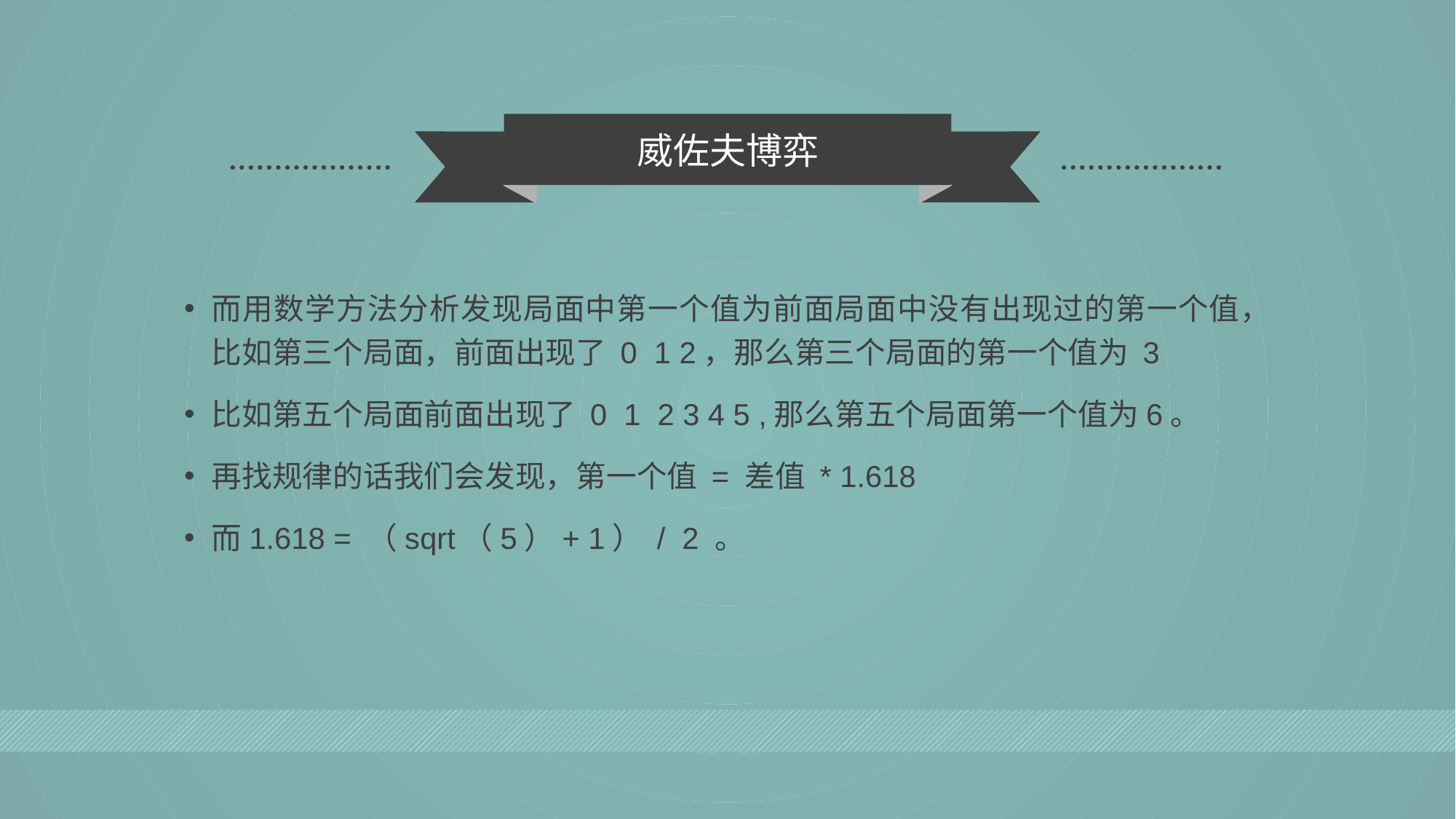

威佐夫博弈

而用数学方法分析发现局面中第一个值为前面局面中没有出现过的第一个值，比如第三个局面，前面出现了 0  1 2，那么第三个局面的第一个值为 3
比如第五个局面前面出现了 0  1  2 3 4 5 ,那么第五个局面第一个值为6。
再找规律的话我们会发现，第一个值 = 差值 * 1.618
而1.618 = （sqrt（5）+ 1） /  2 。